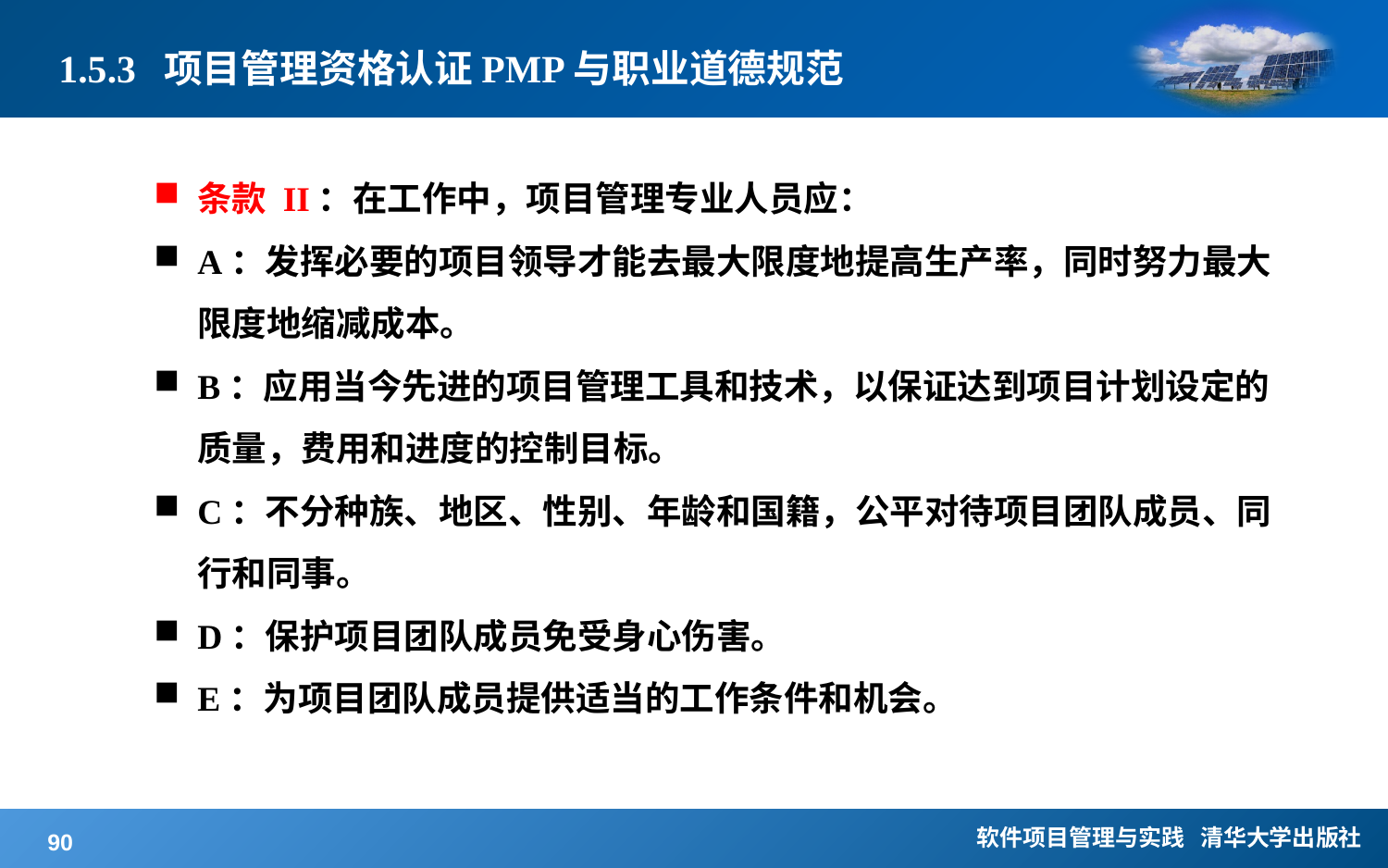

# 1.5.3  项目管理资格认证PMP与职业道德规范
条款 II：在工作中，项目管理专业人员应：
A：发挥必要的项目领导才能去最大限度地提高生产率，同时努力最大限度地缩减成本。
B：应用当今先进的项目管理工具和技术，以保证达到项目计划设定的质量，费用和进度的控制目标。
C：不分种族、地区、性别、年龄和国籍，公平对待项目团队成员、同行和同事。
D：保护项目团队成员免受身心伤害。
E：为项目团队成员提供适当的工作条件和机会。